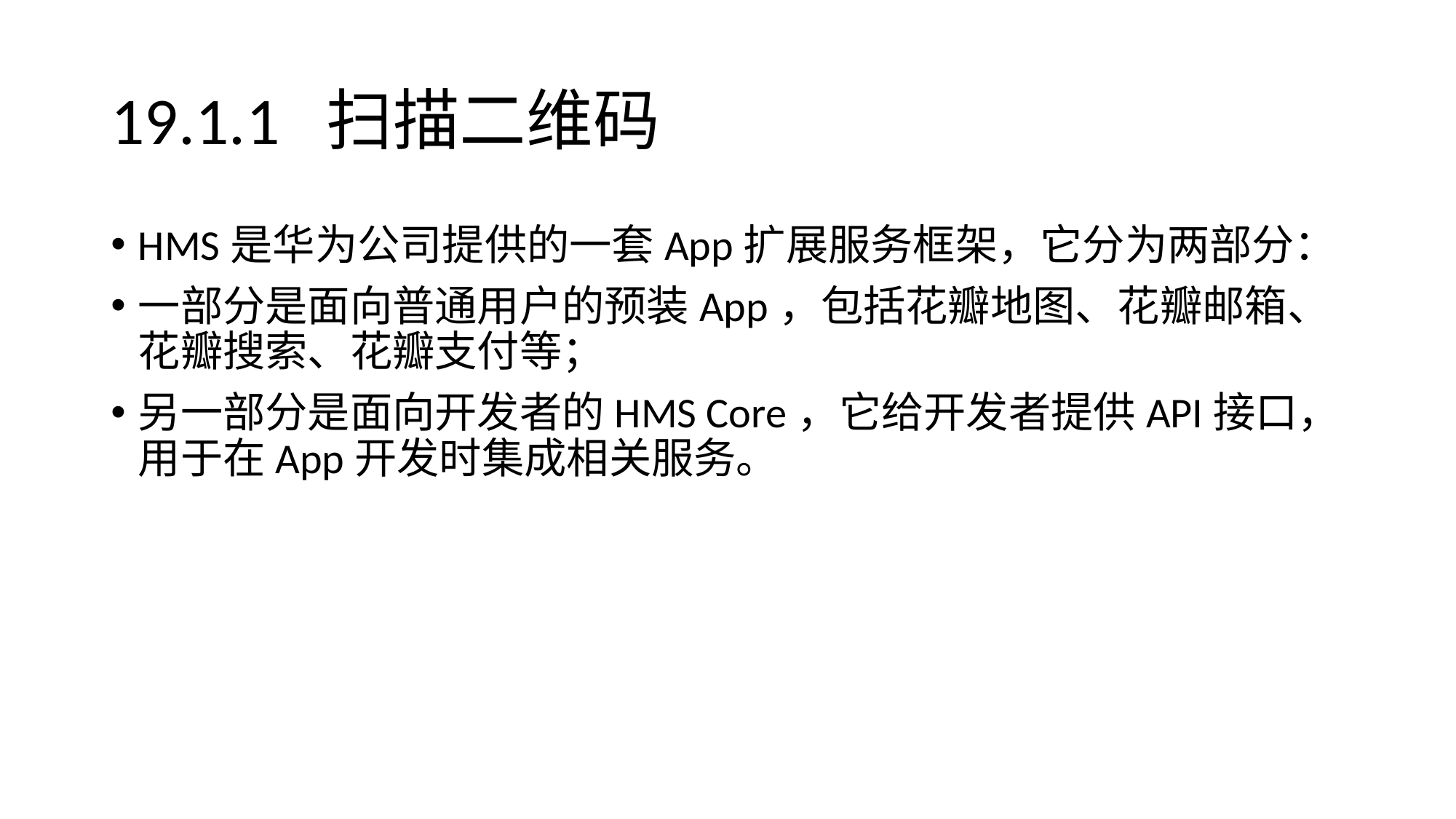

# 19.1.1  扫描二维码
HMS是华为公司提供的一套App扩展服务框架，它分为两部分：
一部分是面向普通用户的预装App，包括花瓣地图、花瓣邮箱、花瓣搜索、花瓣支付等；
另一部分是面向开发者的HMS Core，它给开发者提供API接口，用于在App开发时集成相关服务。